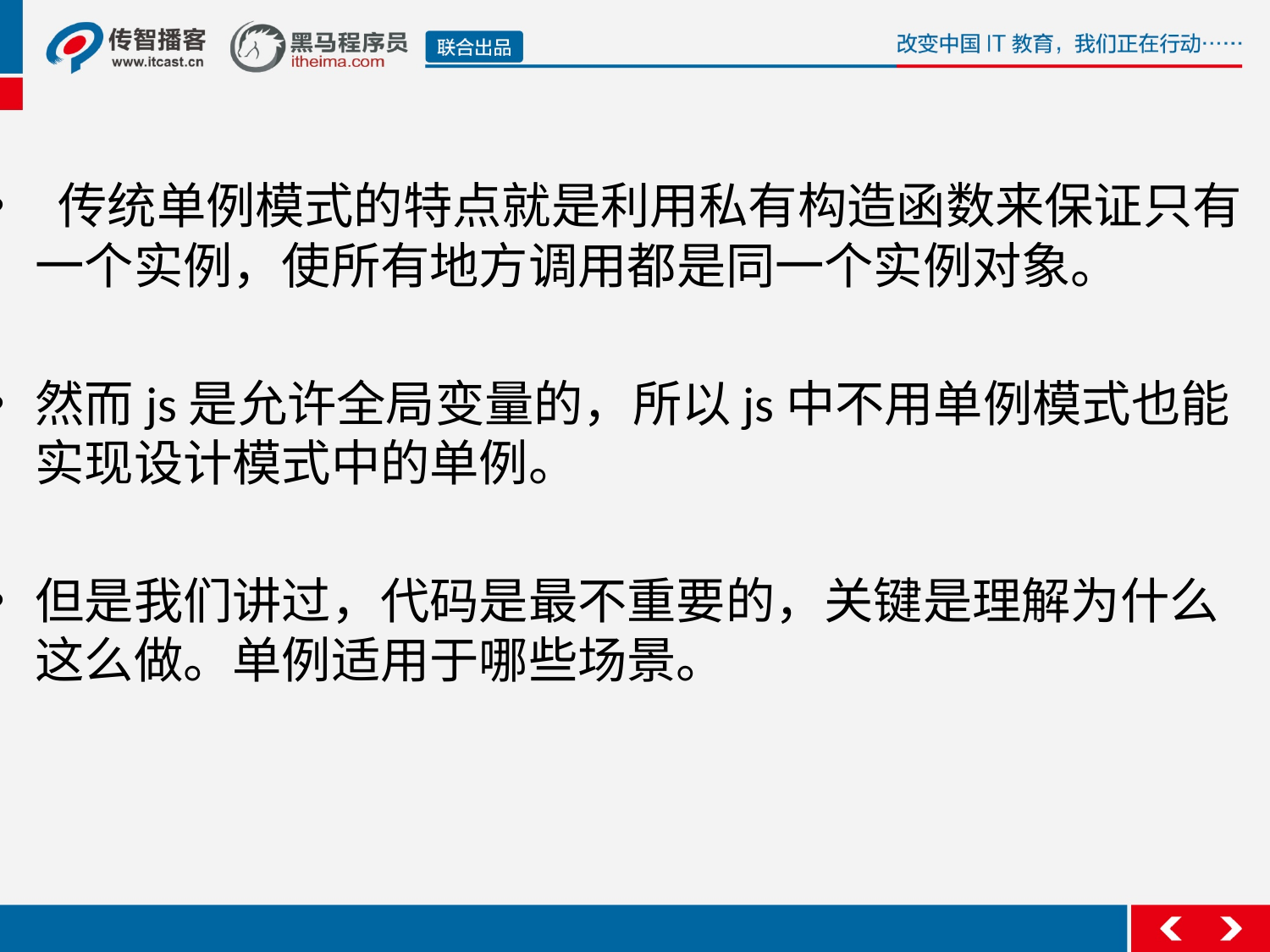

#
 传统单例模式的特点就是利用私有构造函数来保证只有一个实例，使所有地方调用都是同一个实例对象。

然而js是允许全局变量的，所以js中不用单例模式也能实现设计模式中的单例。

但是我们讲过，代码是最不重要的，关键是理解为什么这么做。单例适用于哪些场景。